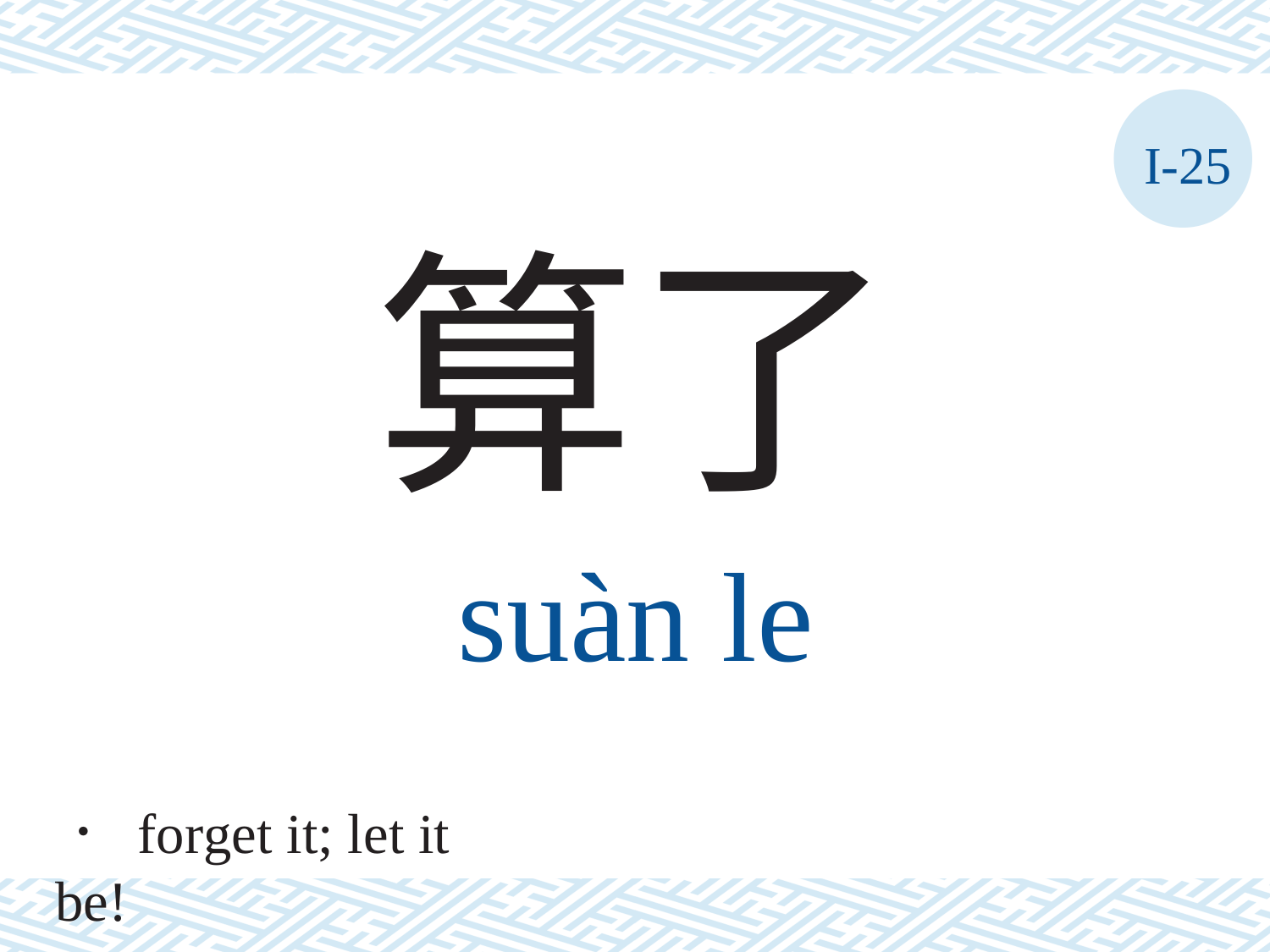

I-25
算了
suàn	le
． forget it; let it be!